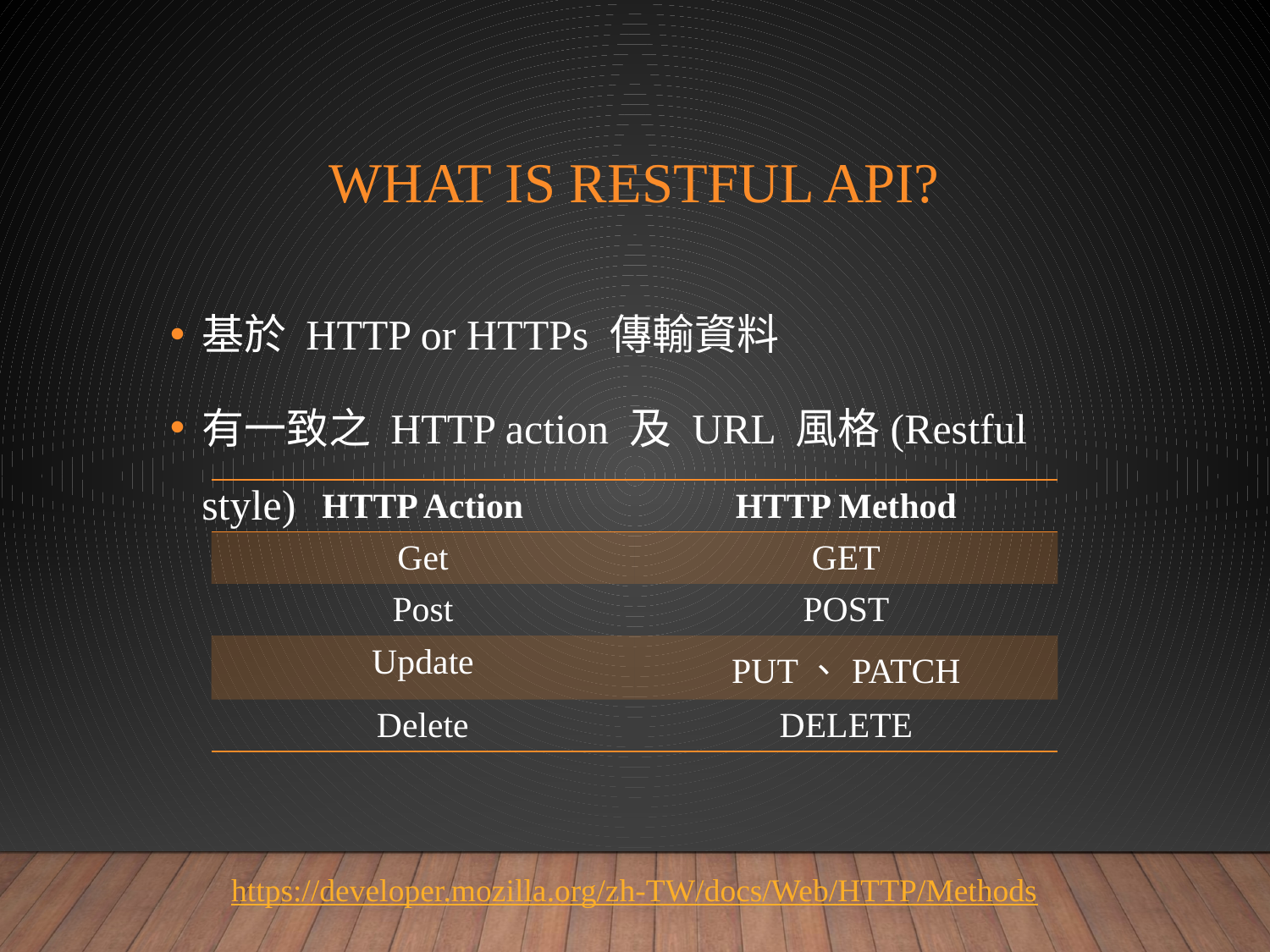

# What is Restful API?
基於 HTTP or HTTPs 傳輸資料
有一致之 HTTP action 及 URL 風格(Restful style)
https://developer.mozilla.org/zh-TW/docs/Web/HTTP/Methods
| HTTP Action | HTTP Method |
| --- | --- |
| Get | GET |
| Post | POST |
| Update | PUT、PATCH |
| Delete | DELETE |